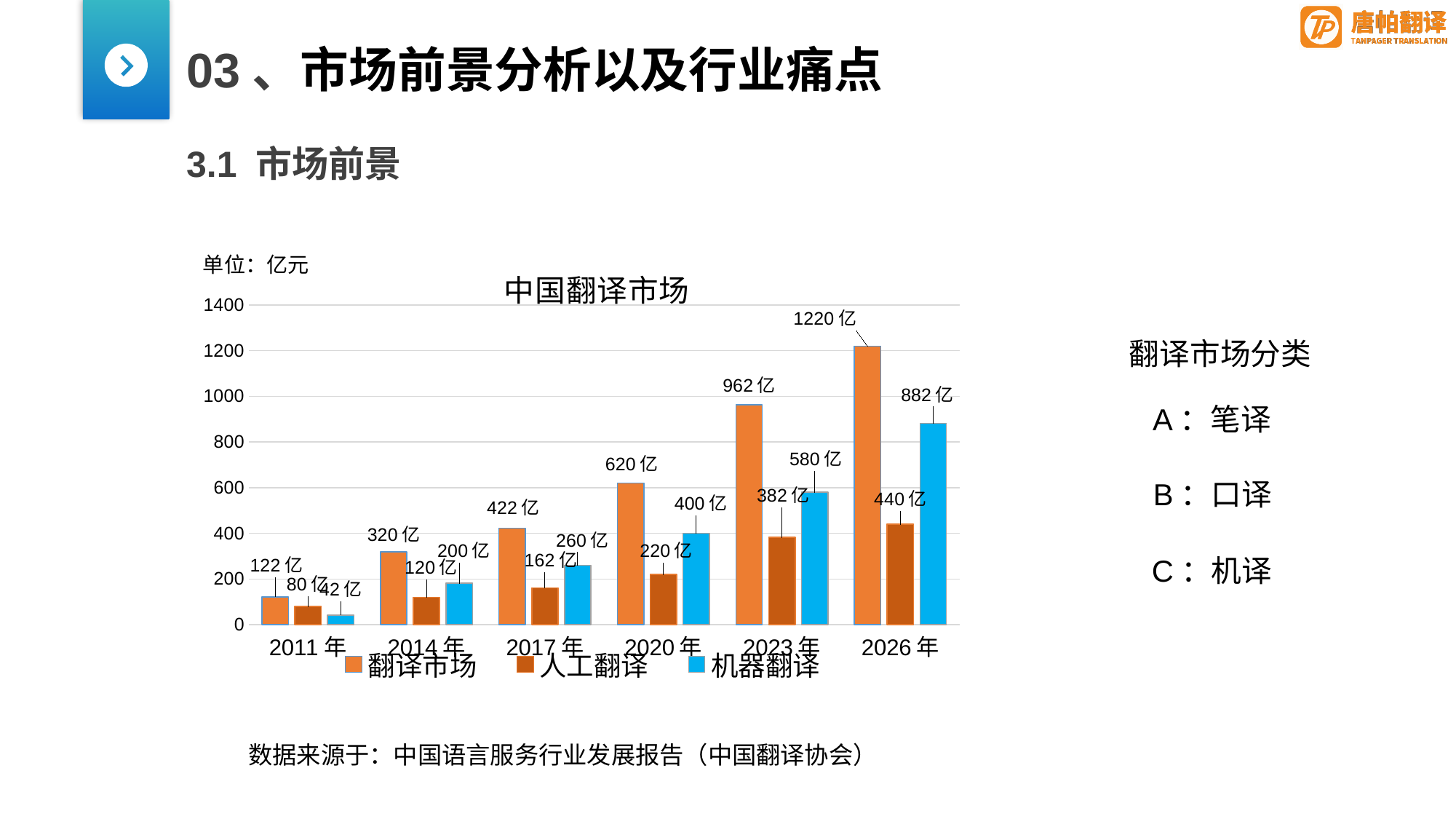

03、市场前景分析以及行业痛点

3.1 市场前景

单位：亿元

### Chart: 中国翻译市场

| Category | 翻译市场 | 人工翻译 | 机器翻译 |
|---|---|---|---|
| 2011年 | 122.0 | 80.0 | 42.0 |
| 2014年 | 320.0 | 120.0 | 182.0 |
| 2017年 | 422.0 | 162.0 | 260.0 |
| 2020年 | 620.0 | 220.0 | 400.0 |
| 2023年 | 962.0 | 382.0 | 580.0 |
| 2026年 | 1220.0 | 440.0 | 882.0 |
数据来源于：中国语言服务行业发展报告（中国翻译协会）
翻译市场分类
A：笔译
B：口译
C：机译